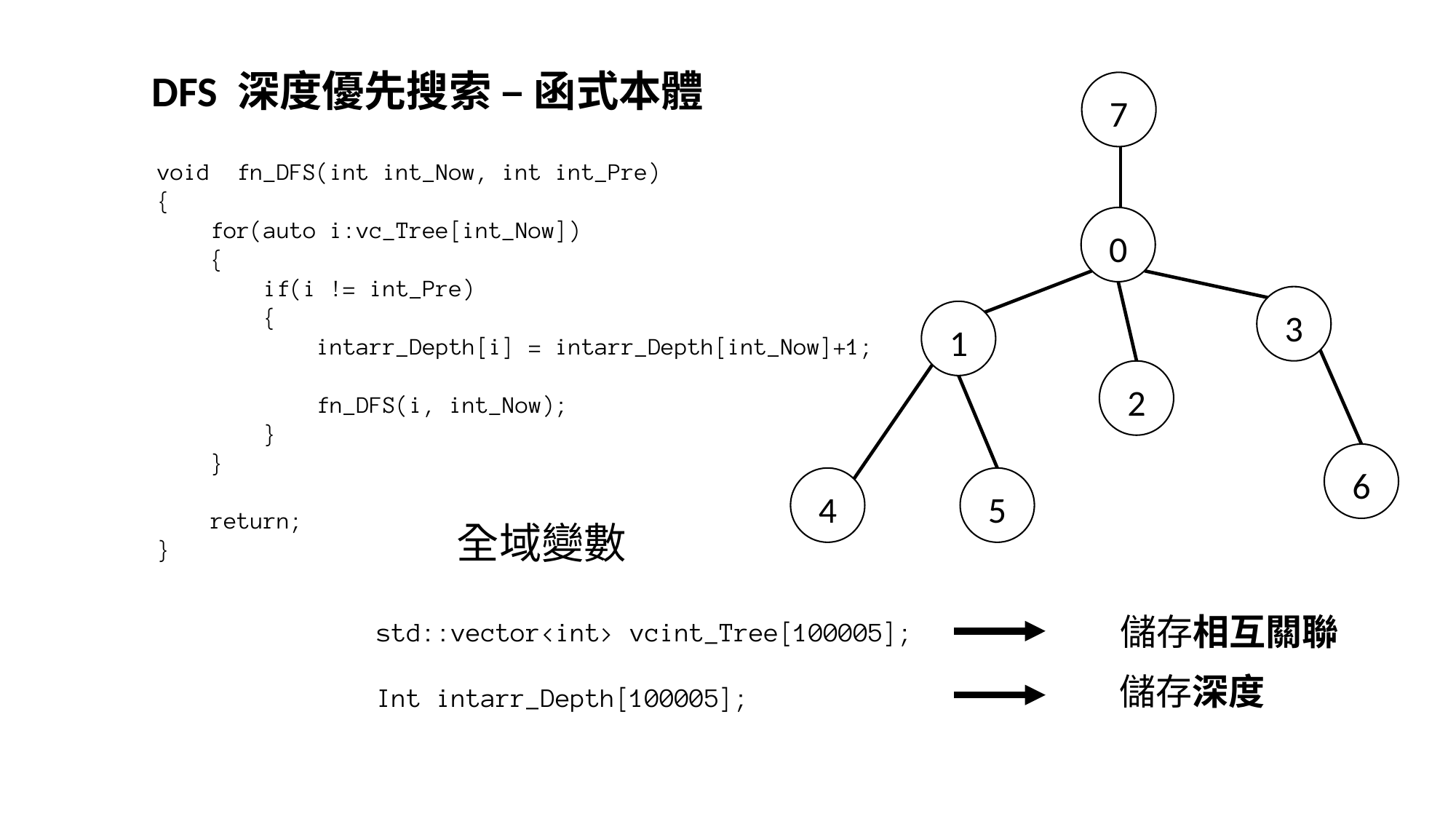

DFS 深度優先搜索 – 函式本體

7

0

3

1

2

6

4

5
void  fn_DFS(int int_Now, int int_Pre)
{
    for(auto i:vc_Tree[int_Now])
    {
        if(i != int_Pre)
        {
            intarr_Depth[i] = intarr_Depth[int_Now]+1;

            fn_DFS(i, int_Now);
        }
    }

    return;
}
全域變數
儲存相互關聯
std::vector<int> vcint_Tree[100005];

Int intarr_Depth[100005];
儲存深度